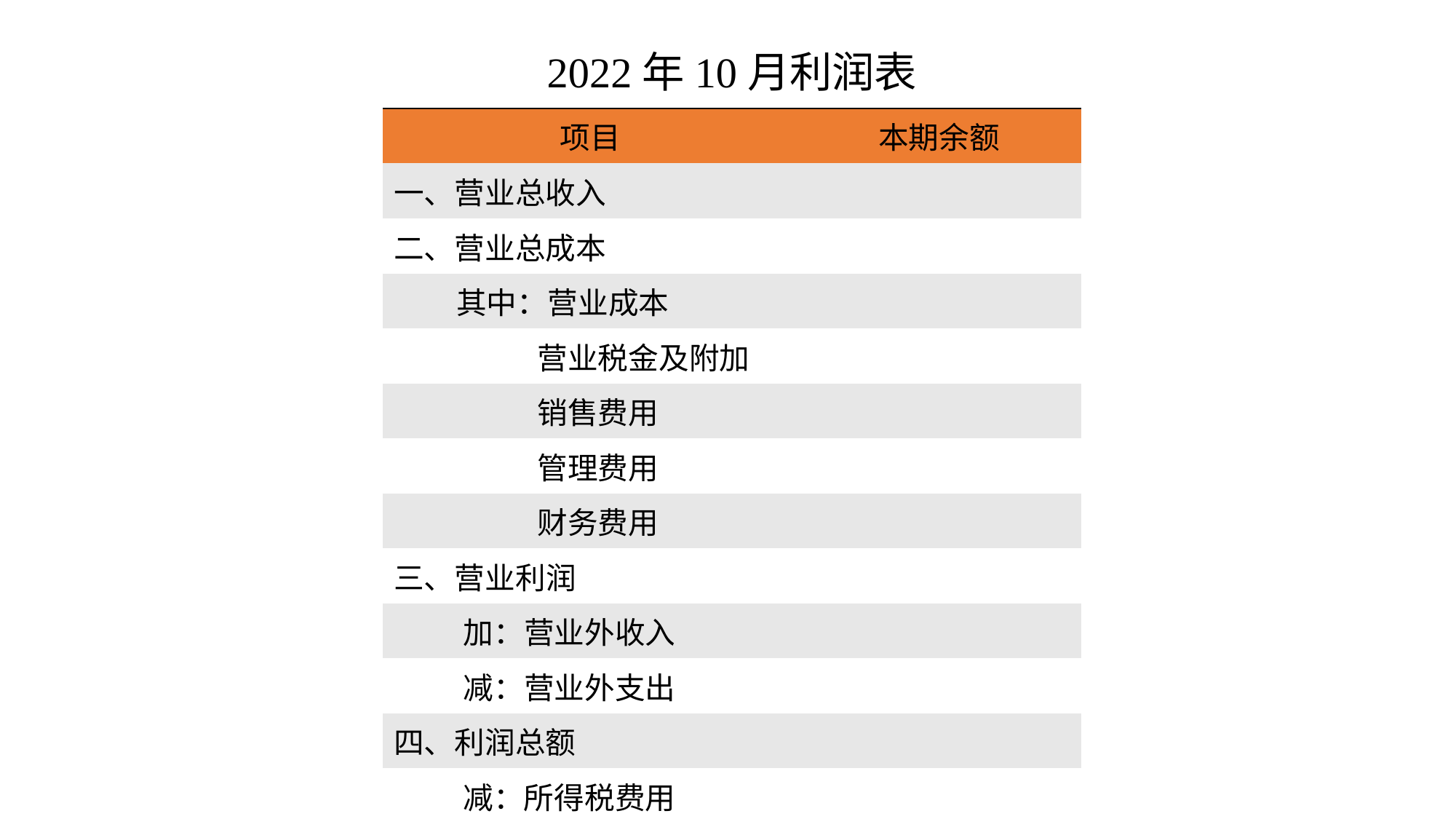

# 2022年10月利润表
| 项目 | 本期余额 |
| --- | --- |
| 一、营业总收入 |  |
| 二、营业总成本 |  |
| 其中：营业成本 |  |
| 营业税金及附加 |  |
| 销售费用 |  |
| 管理费用 |  |
| 财务费用 |  |
| 三、营业利润 |  |
| 加：营业外收入 |  |
| 减：营业外支出 |  |
| 四、利润总额 |  |
| 减：所得税费用 |  |
| 五、净利润 |  |
|  |
| --- |